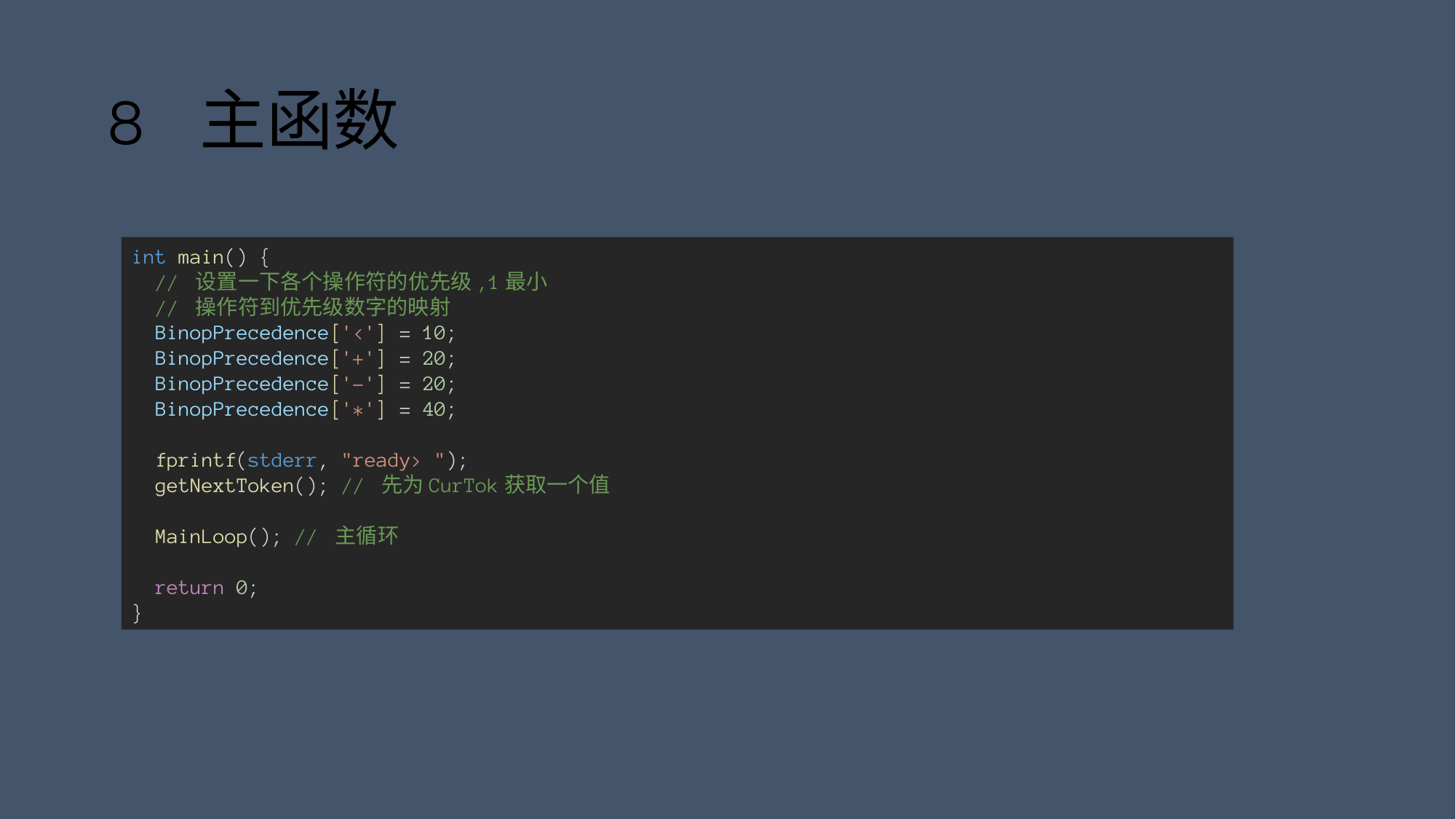

# 8 主函数
int main() {
  // 设置一下各个操作符的优先级,1最小
  // 操作符到优先级数字的映射
  BinopPrecedence['<'] = 10;
  BinopPrecedence['+'] = 20;
  BinopPrecedence['-'] = 20;
  BinopPrecedence['*'] = 40;
  fprintf(stderr, "ready> ");
  getNextToken(); // 先为CurTok获取一个值
  MainLoop(); // 主循环
  return 0;
}